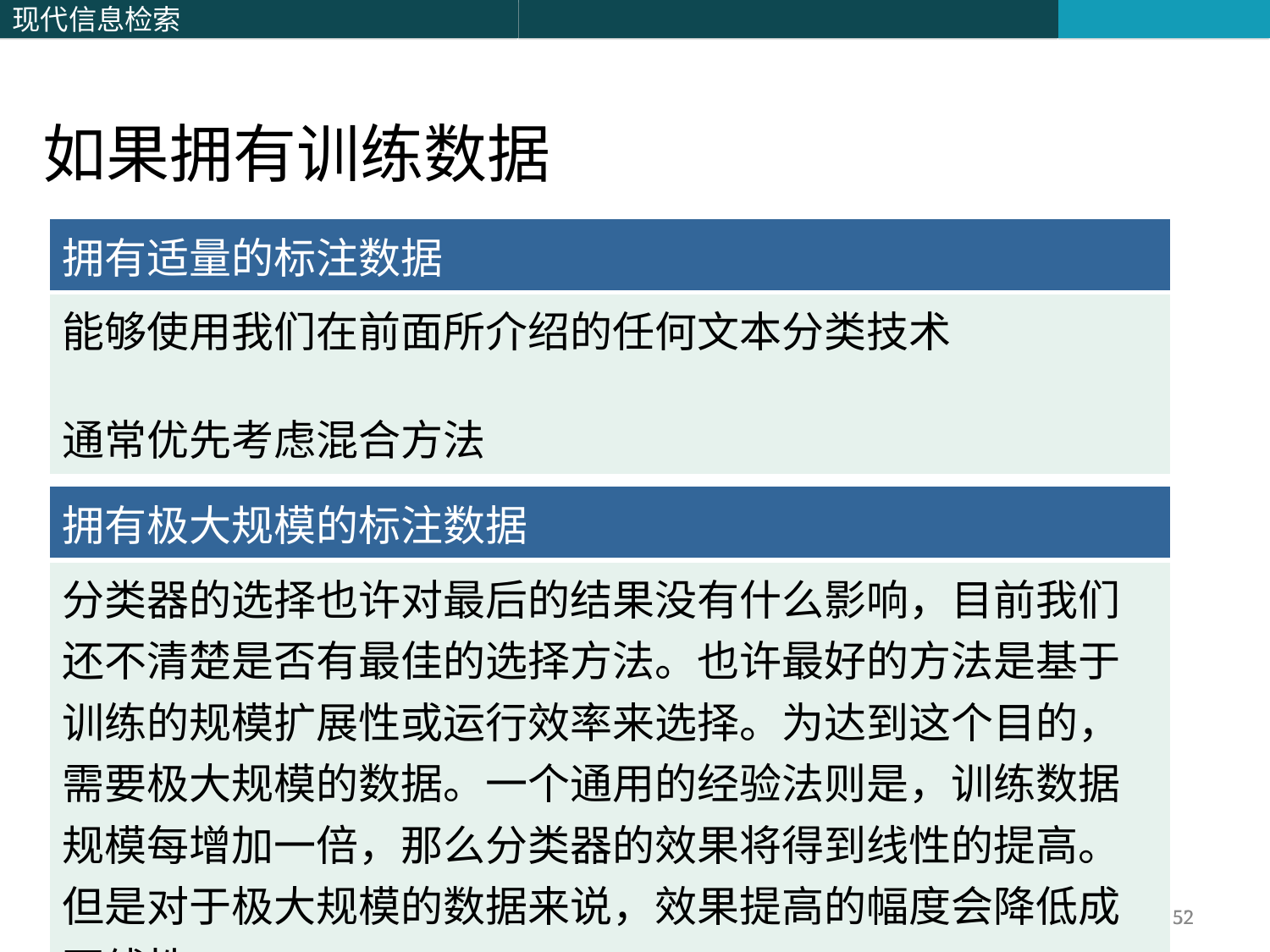

如果拥有训练数据

| 拥有适量的标注数据 |
| --- |
| 能够使用我们在前面所介绍的任何文本分类技术 通常优先考虑混合方法 |
| 拥有极大规模的标注数据 |
| --- |
| 分类器的选择也许对最后的结果没有什么影响，目前我们还不清楚是否有最佳的选择方法。也许最好的方法是基于训练的规模扩展性或运行效率来选择。为达到这个目的，需要极大规模的数据。一个通用的经验法则是，训练数据规模每增加一倍，那么分类器的效果将得到线性的提高。但是对于极大规模的数据来说，效果提高的幅度会降低成亚线性。 |
52
52